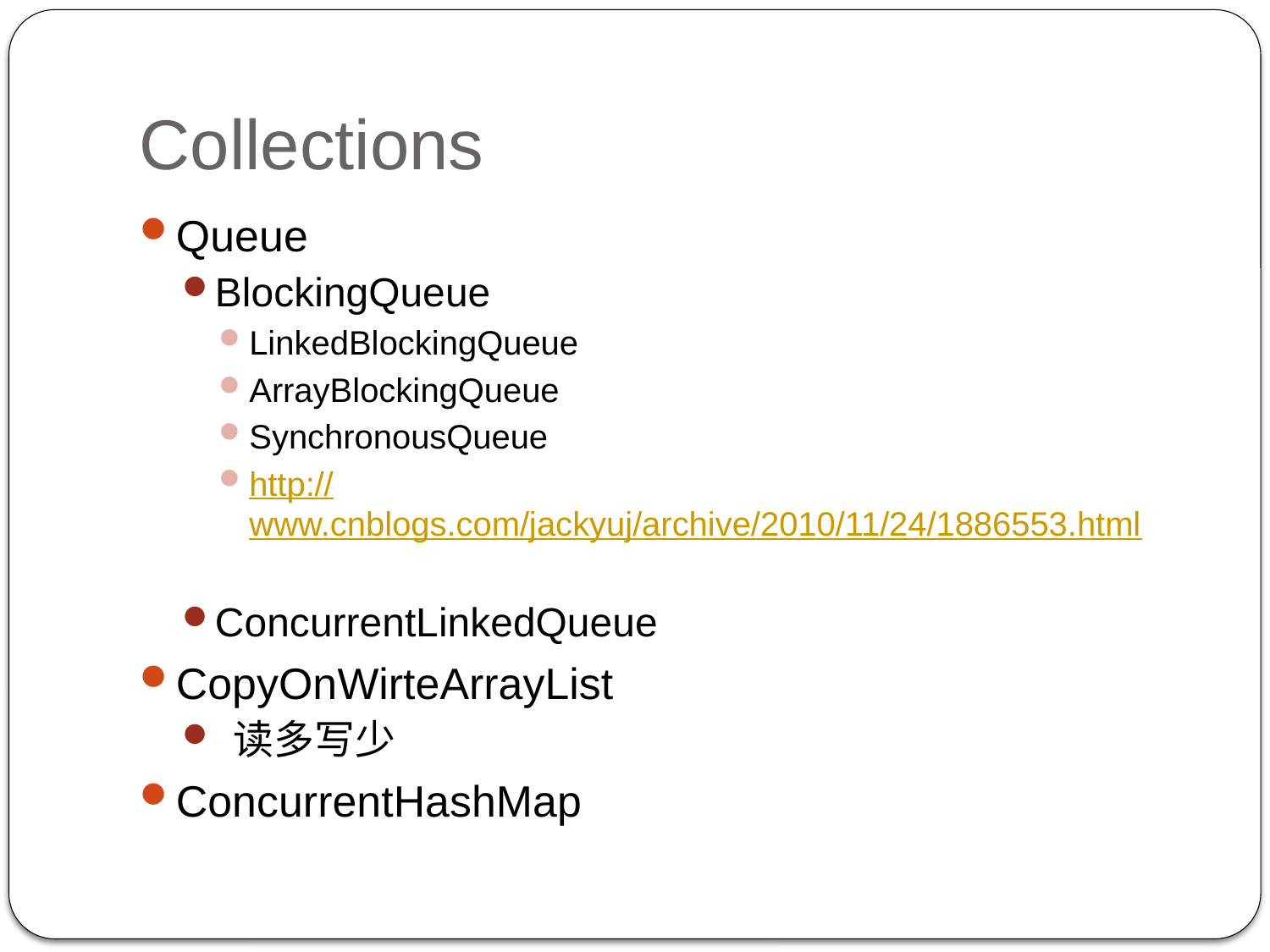

# Collections
Queue
BlockingQueue
LinkedBlockingQueue
ArrayBlockingQueue
SynchronousQueue
http://www.cnblogs.com/jackyuj/archive/2010/11/24/1886553.html

ConcurrentLinkedQueue
CopyOnWirteArrayList
 读多写少
ConcurrentHashMap